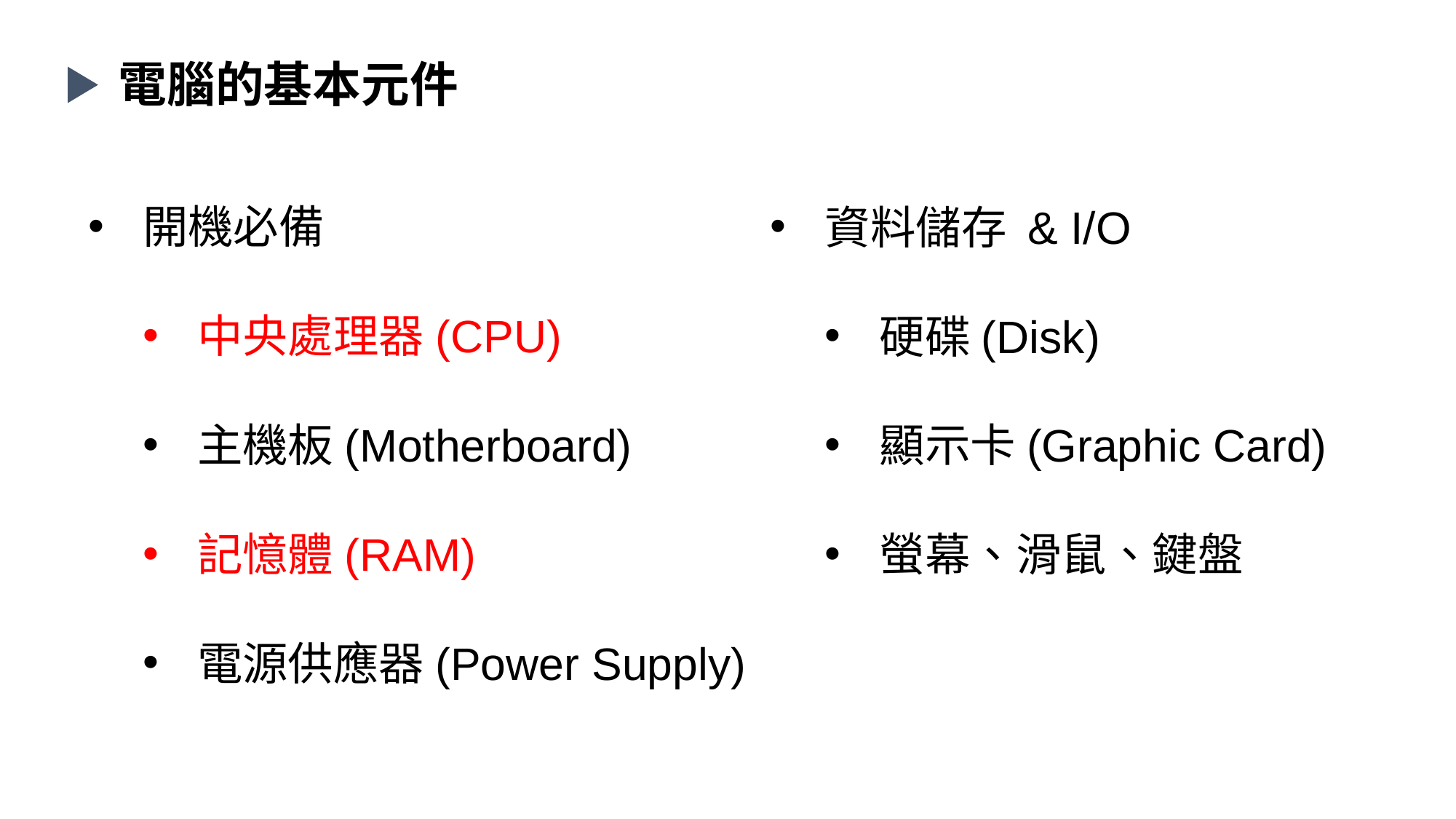

電腦的基本元件

開機必備

中央處理器(CPU)

主機板(Motherboard)

記憶體(RAM)

電源供應器(Power Supply)
資料儲存 & I/O

硬碟(Disk)

顯示卡(Graphic Card)

螢幕、滑鼠、鍵盤